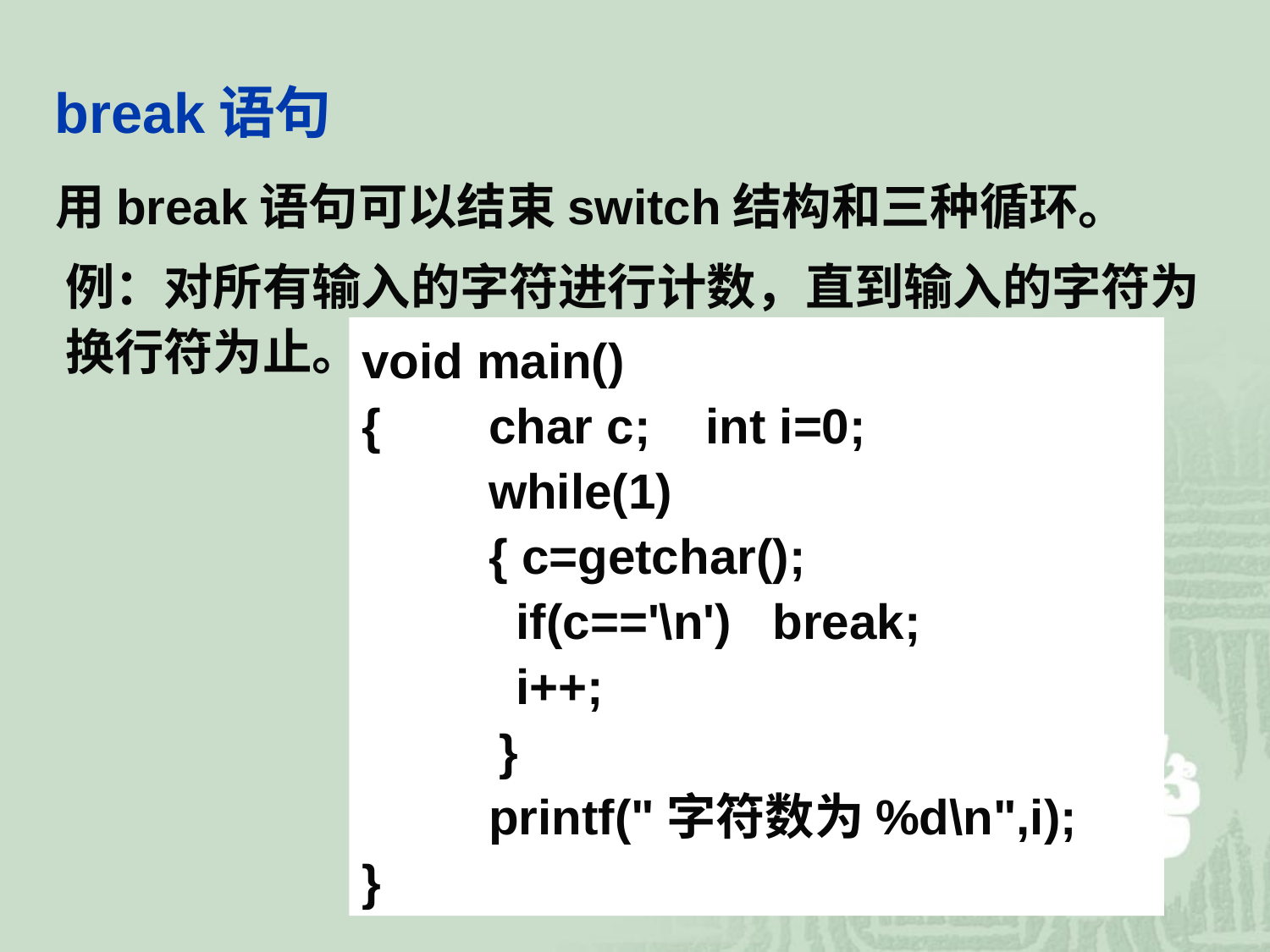

# break语句
用break语句可以结束switch结构和三种循环。
例：对所有输入的字符进行计数，直到输入的字符为换行符为止。
void main()
{	char c;    int i=0;
	while(1)
	{ c=getchar();
	  if(c=='\n')   break;
	  i++;
          }
	printf("字符数为%d\n",i);
}